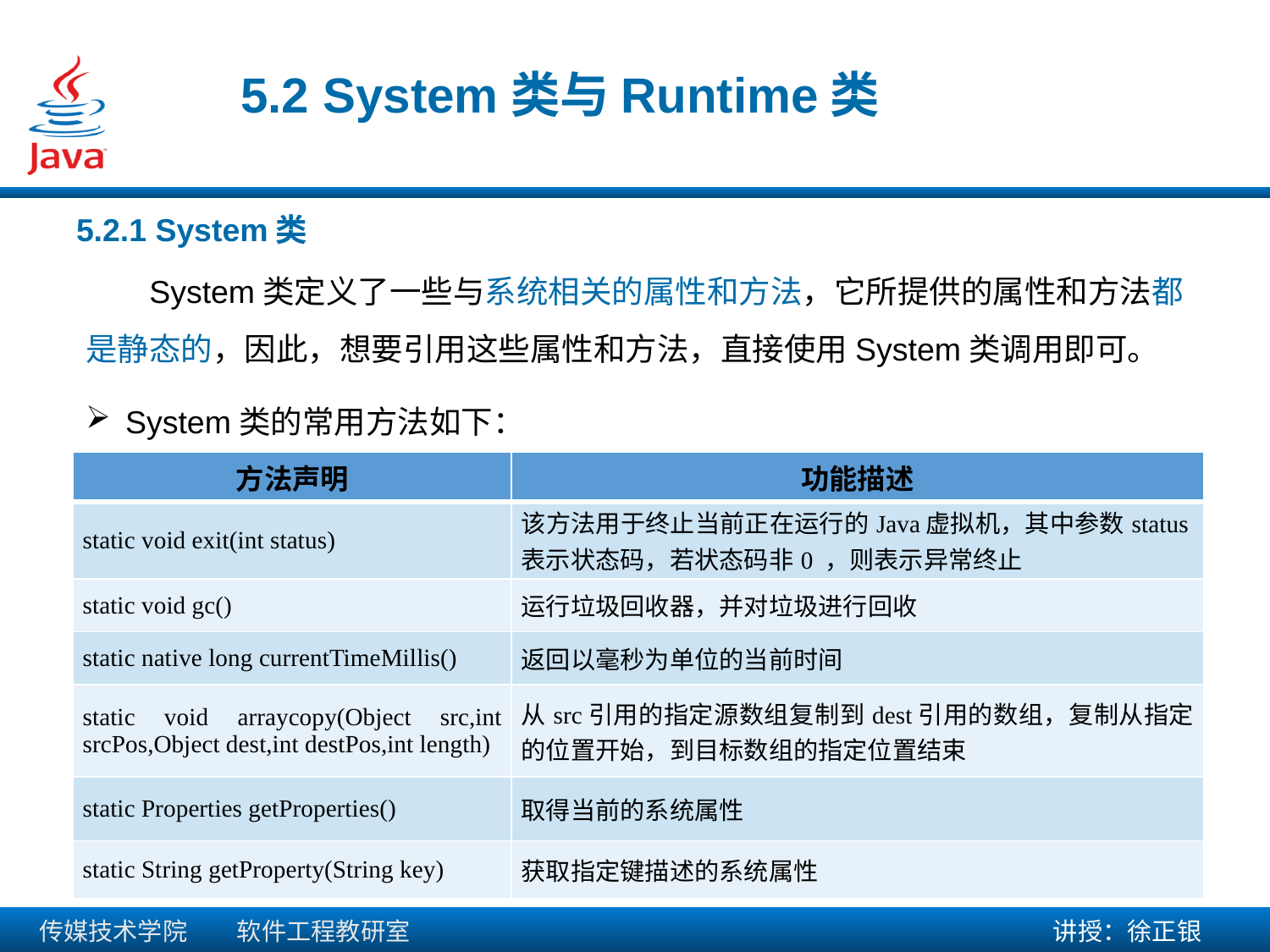

5.2 System类与Runtime类
5.2.1 System类
System类定义了一些与系统相关的属性和方法，它所提供的属性和方法都是静态的，因此，想要引用这些属性和方法，直接使用System类调用即可。
System类的常用方法如下：
| 方法声明 | 功能描述 |
| --- | --- |
| static void exit(int status) | 该方法用于终止当前正在运行的Java虚拟机，其中参数status表示状态码，若状态码非0 ，则表示异常终止 |
| static void gc() | 运行垃圾回收器，并对垃圾进行回收 |
| static native long currentTimeMillis() | 返回以毫秒为单位的当前时间 |
| static void arraycopy(Object src,int srcPos,Object dest,int destPos,int length) | 从src引用的指定源数组复制到dest引用的数组，复制从指定的位置开始，到目标数组的指定位置结束 |
| static Properties getProperties() | 取得当前的系统属性 |
| static String getProperty(String key) | 获取指定键描述的系统属性 |